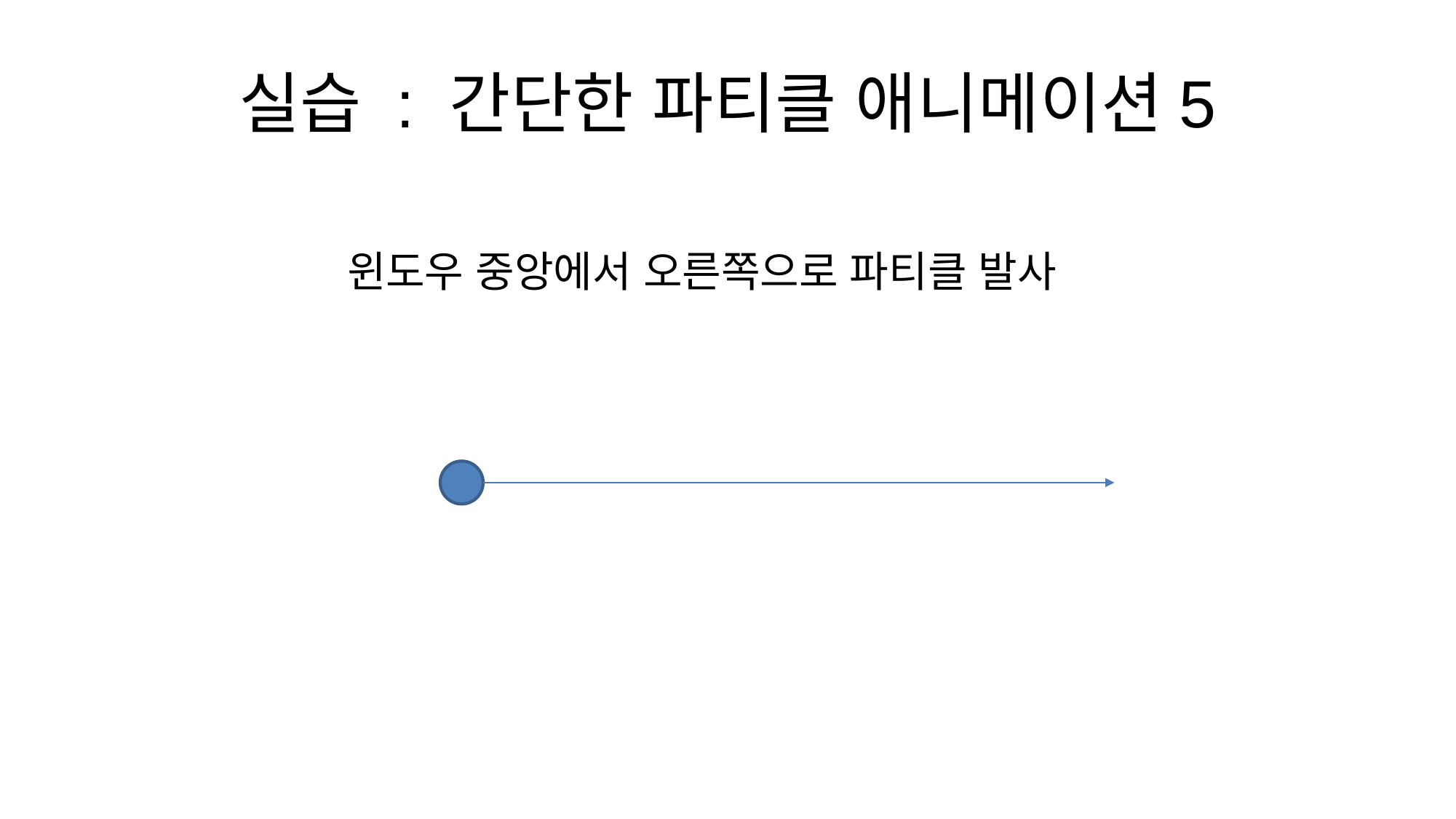

# 실습 : 간단한 파티클 애니메이션5
윈도우 중앙에서 오른쪽으로 파티클 발사